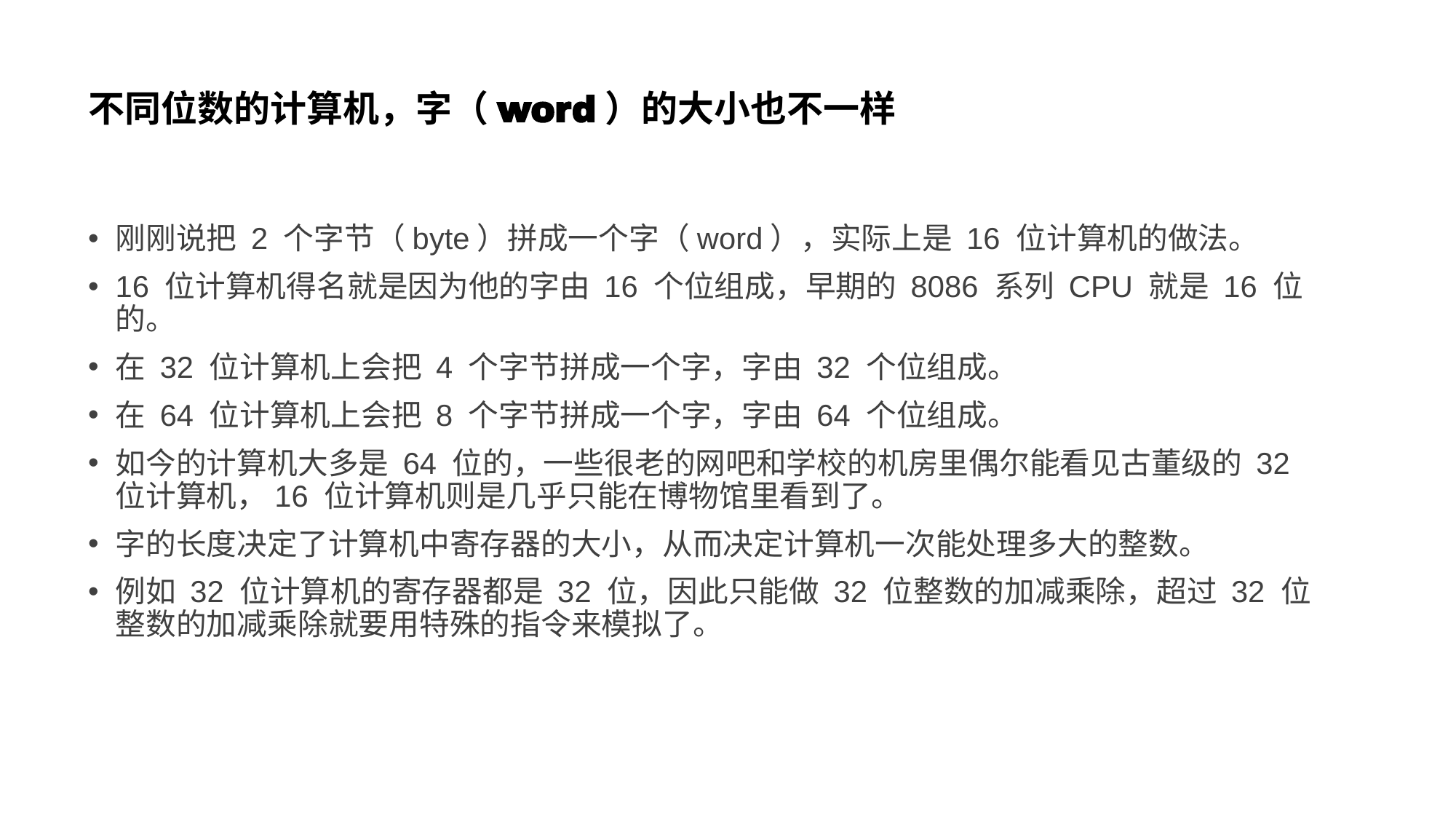

# 不同位数的计算机，字（word）的大小也不一样
刚刚说把 2 个字节（byte）拼成一个字（word），实际上是 16 位计算机的做法。
16 位计算机得名就是因为他的字由 16 个位组成，早期的 8086 系列 CPU 就是 16 位的。
在 32 位计算机上会把 4 个字节拼成一个字，字由 32 个位组成。
在 64 位计算机上会把 8 个字节拼成一个字，字由 64 个位组成。
如今的计算机大多是 64 位的，一些很老的网吧和学校的机房里偶尔能看见古董级的 32 位计算机，16 位计算机则是几乎只能在博物馆里看到了。
字的长度决定了计算机中寄存器的大小，从而决定计算机一次能处理多大的整数。
例如 32 位计算机的寄存器都是 32 位，因此只能做 32 位整数的加减乘除，超过 32 位整数的加减乘除就要用特殊的指令来模拟了。